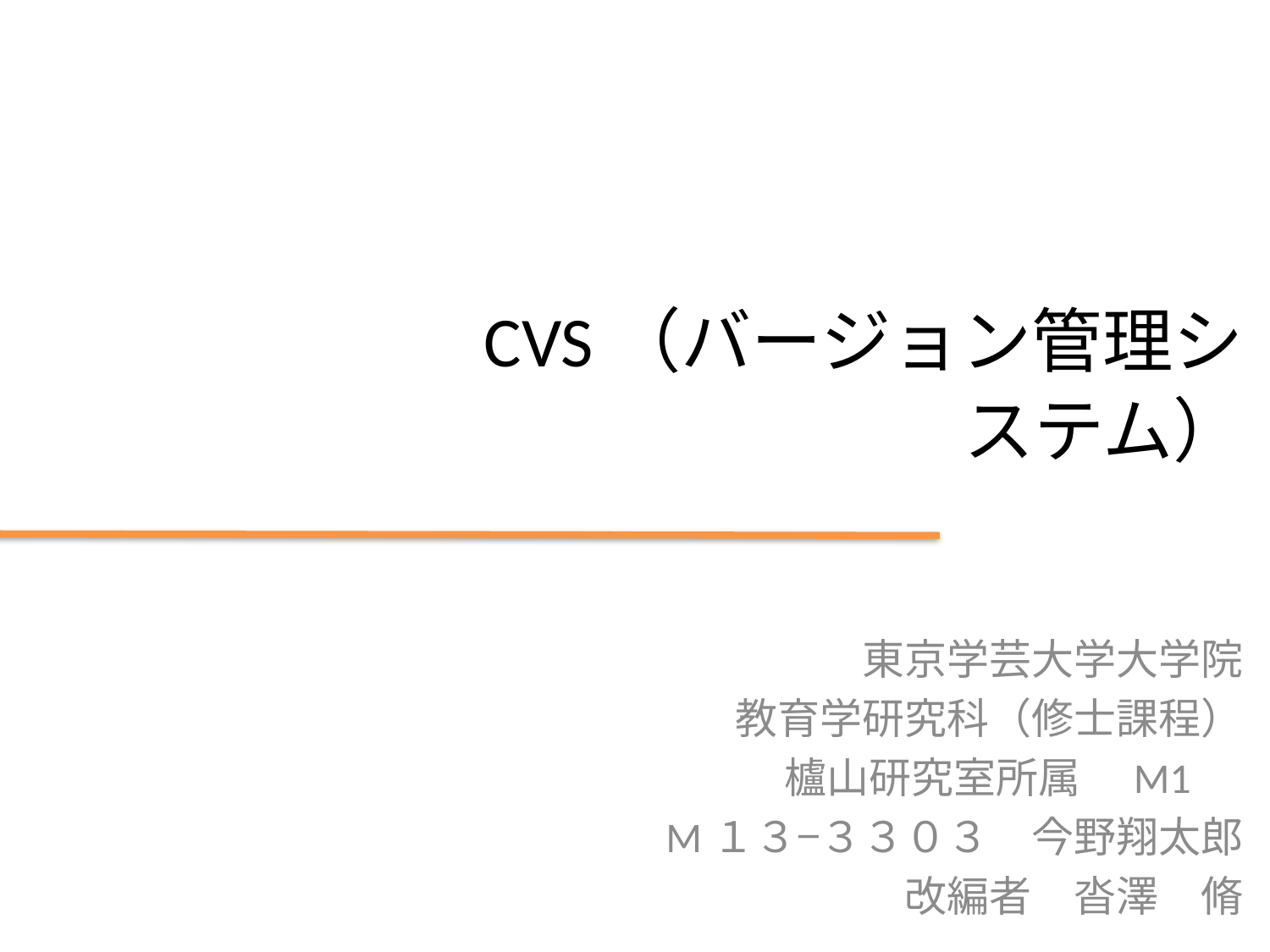

# CVS（バージョン管理システム）
東京学芸大学大学院
教育学研究科（修士課程）
櫨山研究室所属　M1
M１３−３３０３　今野翔太郎
改編者　沓澤　脩